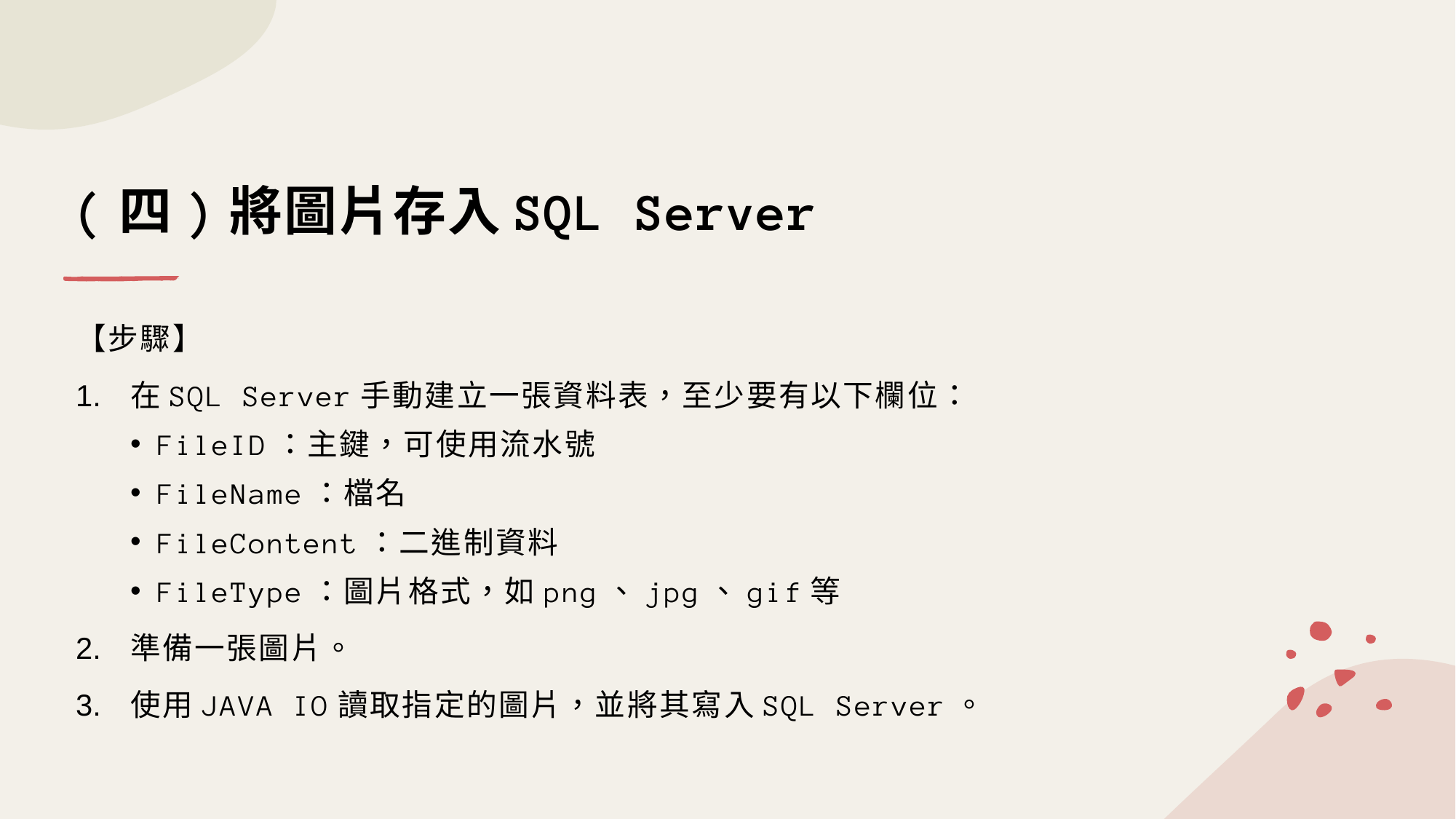

# (四)將圖片存入SQL Server
【步驟】
在SQL Server手動建立一張資料表，至少要有以下欄位：
FileID：主鍵，可使用流水號
FileName：檔名
FileContent：二進制資料
FileType：圖片格式，如png、jpg、gif等
準備一張圖片。
使用JAVA IO讀取指定的圖片，並將其寫入SQL Server。